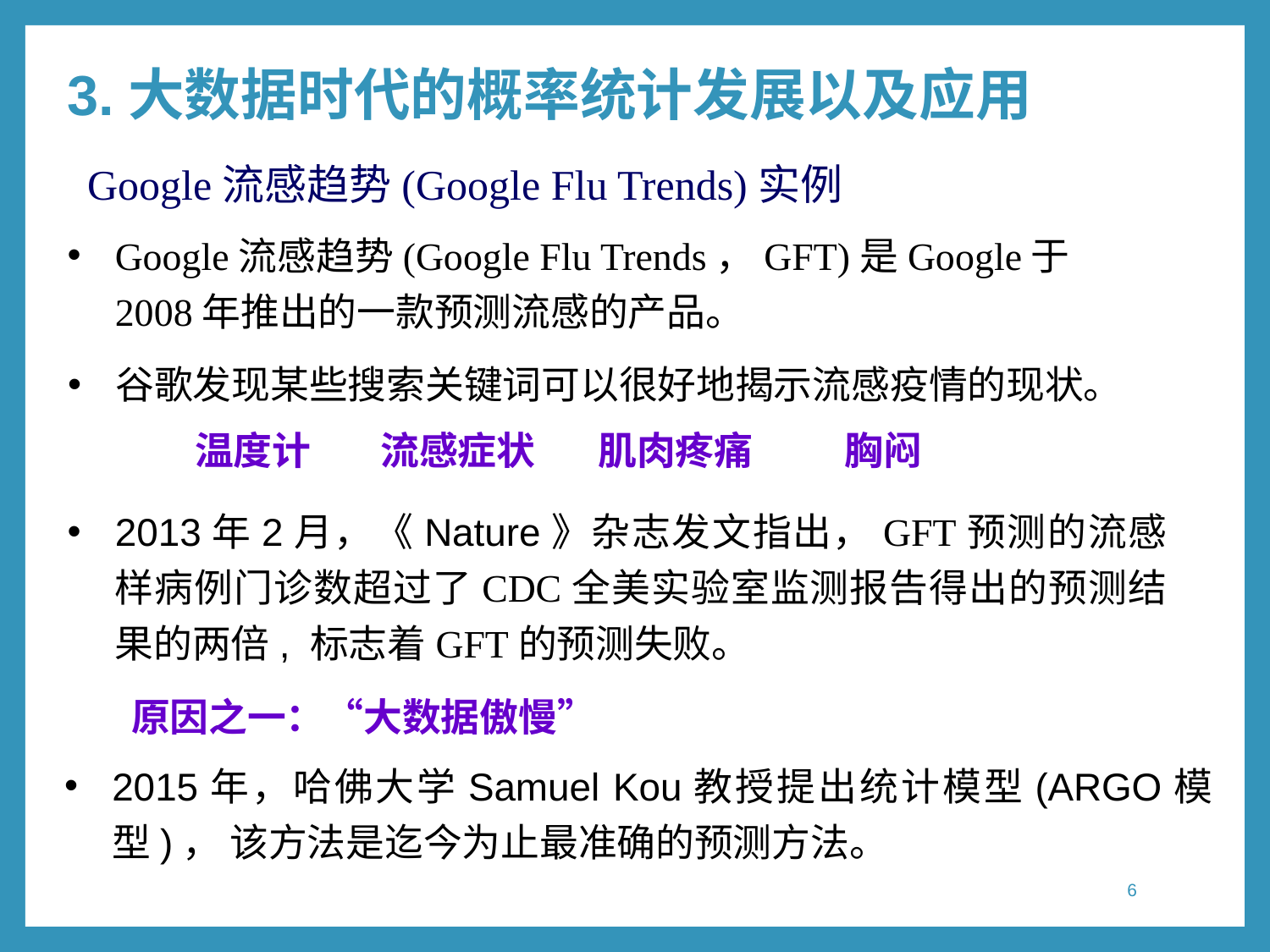

# 3.大数据时代的概率统计发展以及应用
Google流感趋势(Google Flu Trends)实例例
Google流感趋势(Google Flu Trends，GFT)是Google于2008年推出的一款预测流感的产品。
谷歌发现某些搜索关键词可以很好地揭示流感疫情的现状。
胸闷
肌肉疼痛
温度计
流感症状
2013年2月，《Nature》杂志发文指出，GFT预测的流感样病例门诊数超过了CDC全美实验室监测报告得出的预测结果的两倍, 标志着GFT的预测失败。
原因之一：“大数据傲慢”
2015年，哈佛大学Samuel Kou教授提出统计模型(ARGO模型)， 该方法是迄今为止最准确的预测方法。
6